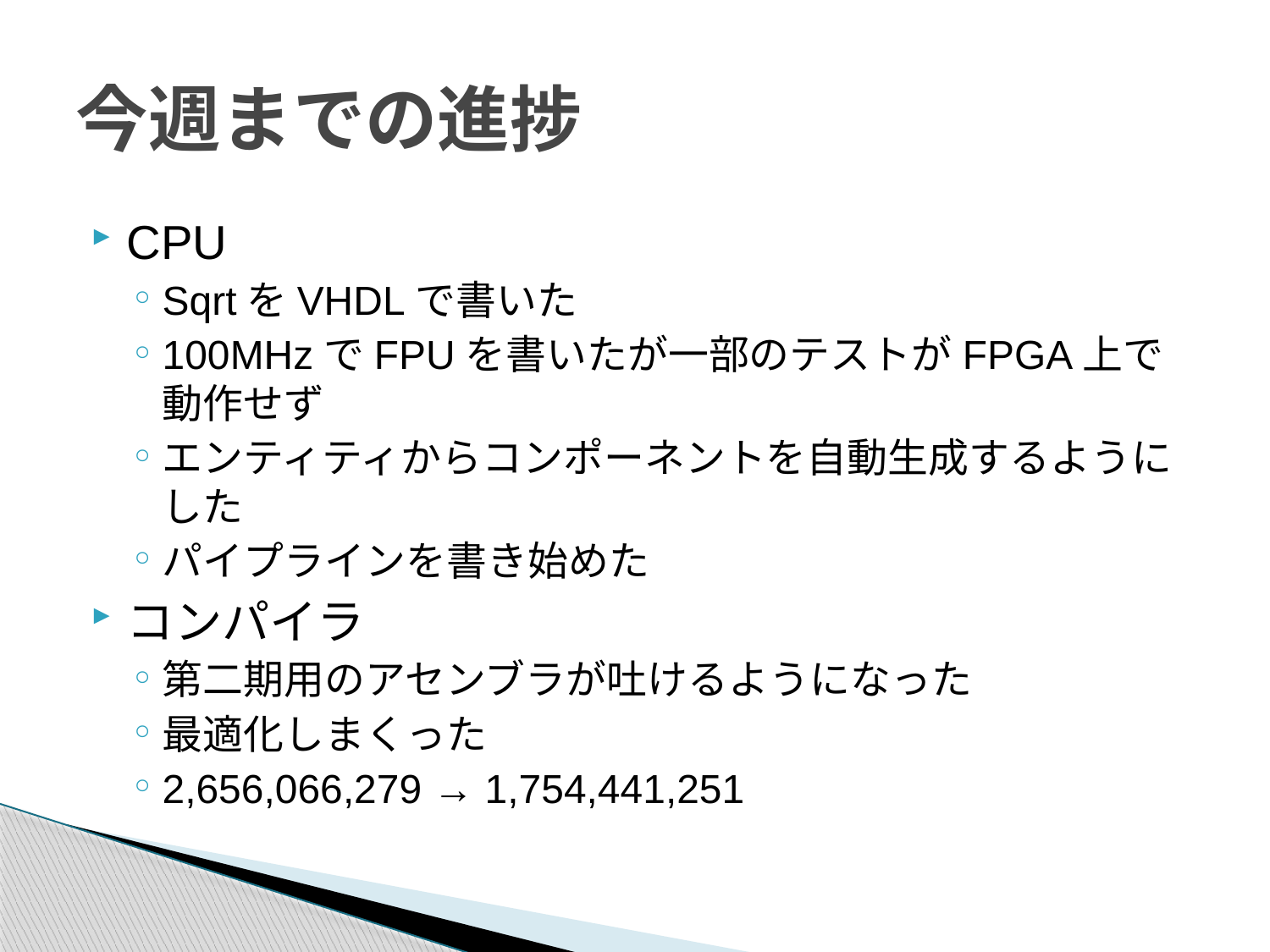

# 今週までの進捗
CPU
SqrtをVHDLで書いた
100MHzでFPUを書いたが一部のテストがFPGA上で動作せず
エンティティからコンポーネントを自動生成するようにした
パイプラインを書き始めた
コンパイラ
第二期用のアセンブラが吐けるようになった
最適化しまくった
2,656,066,279 → 1,754,441,251